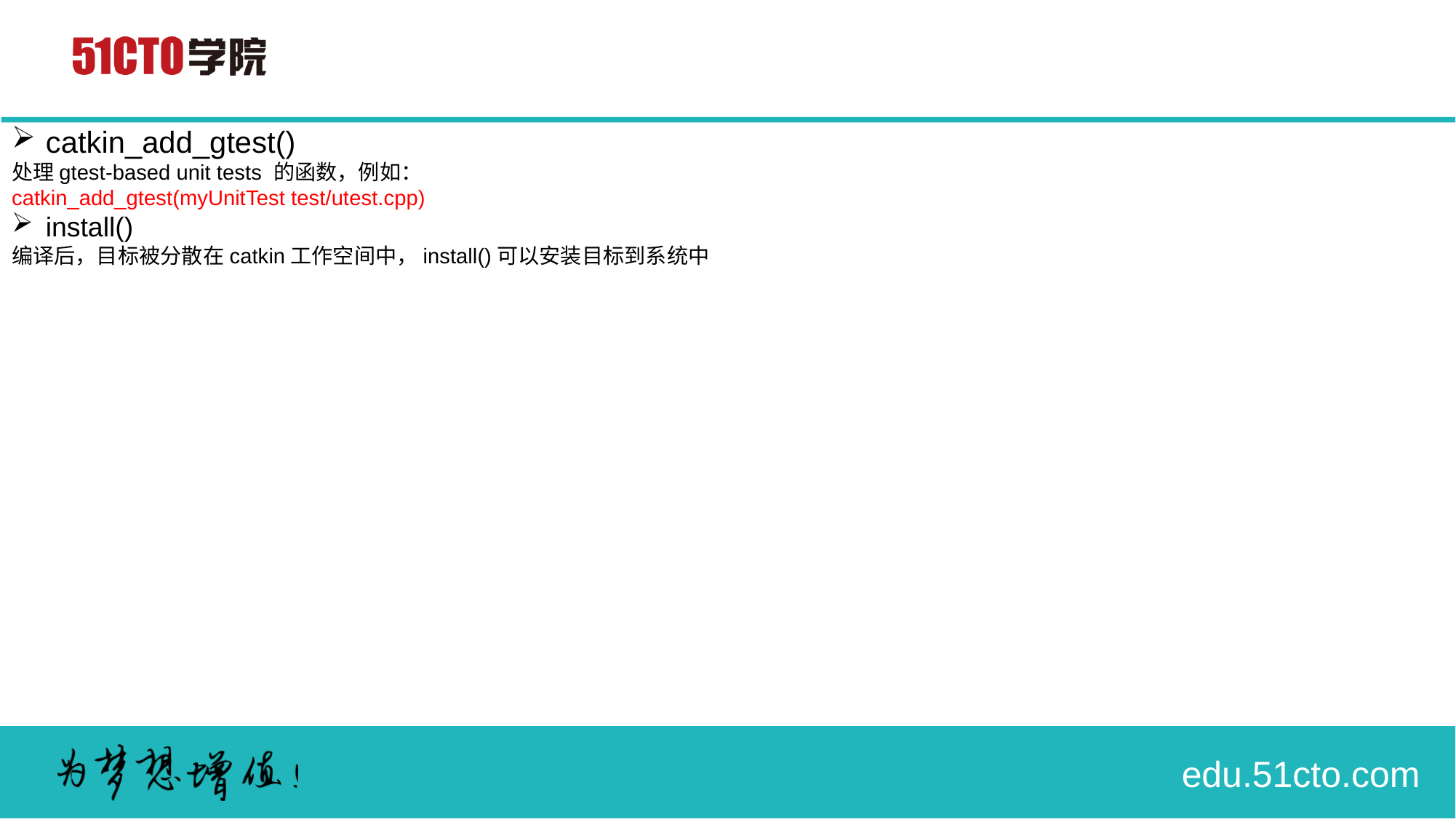

catkin_add_gtest()
处理gtest-based unit tests 的函数，例如：
catkin_add_gtest(myUnitTest test/utest.cpp)
install()
编译后，目标被分散在catkin工作空间中，install()可以安装目标到系统中